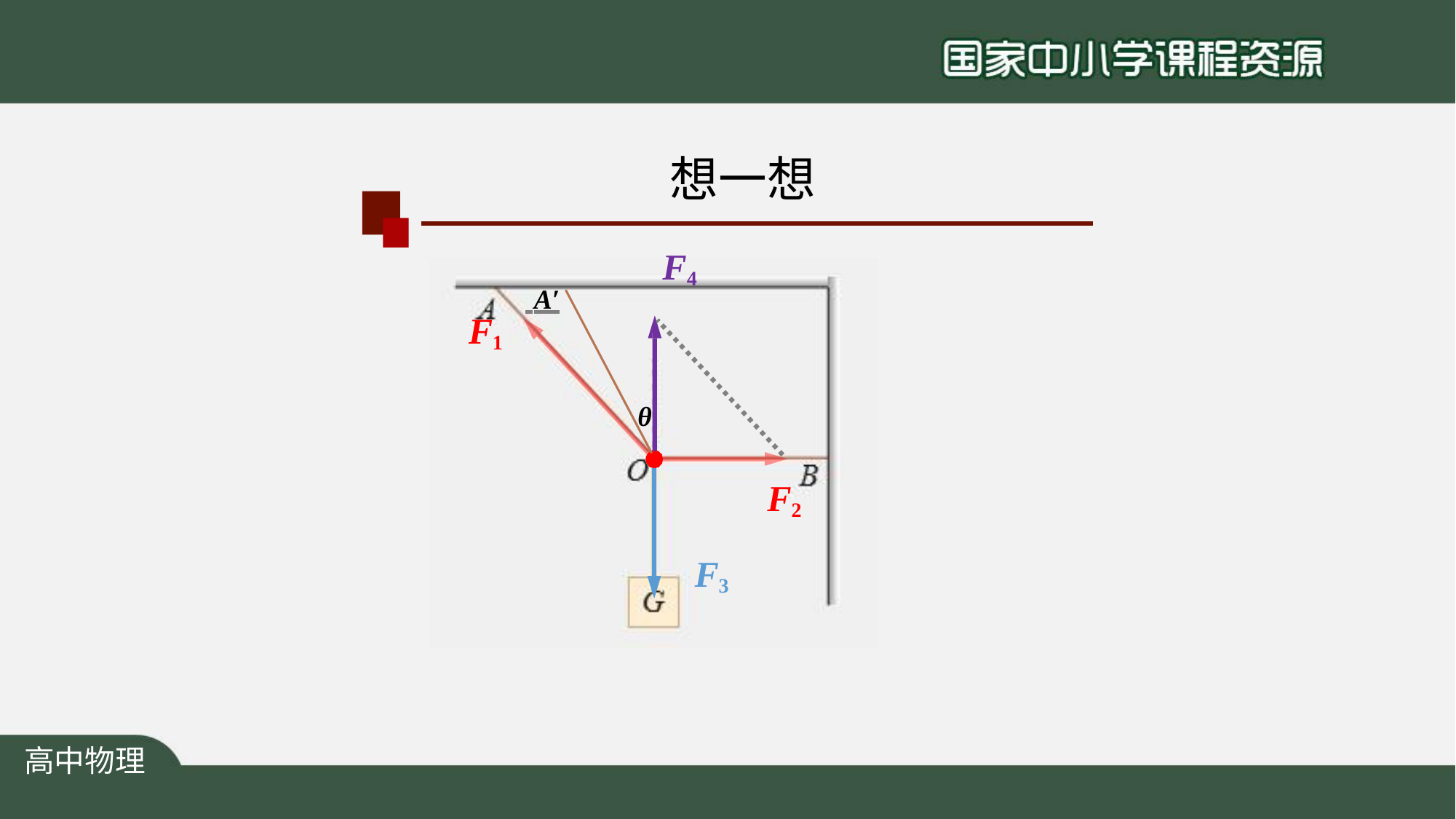

想一想

F4
 A′
F1

θ

F2
F3

高中物理